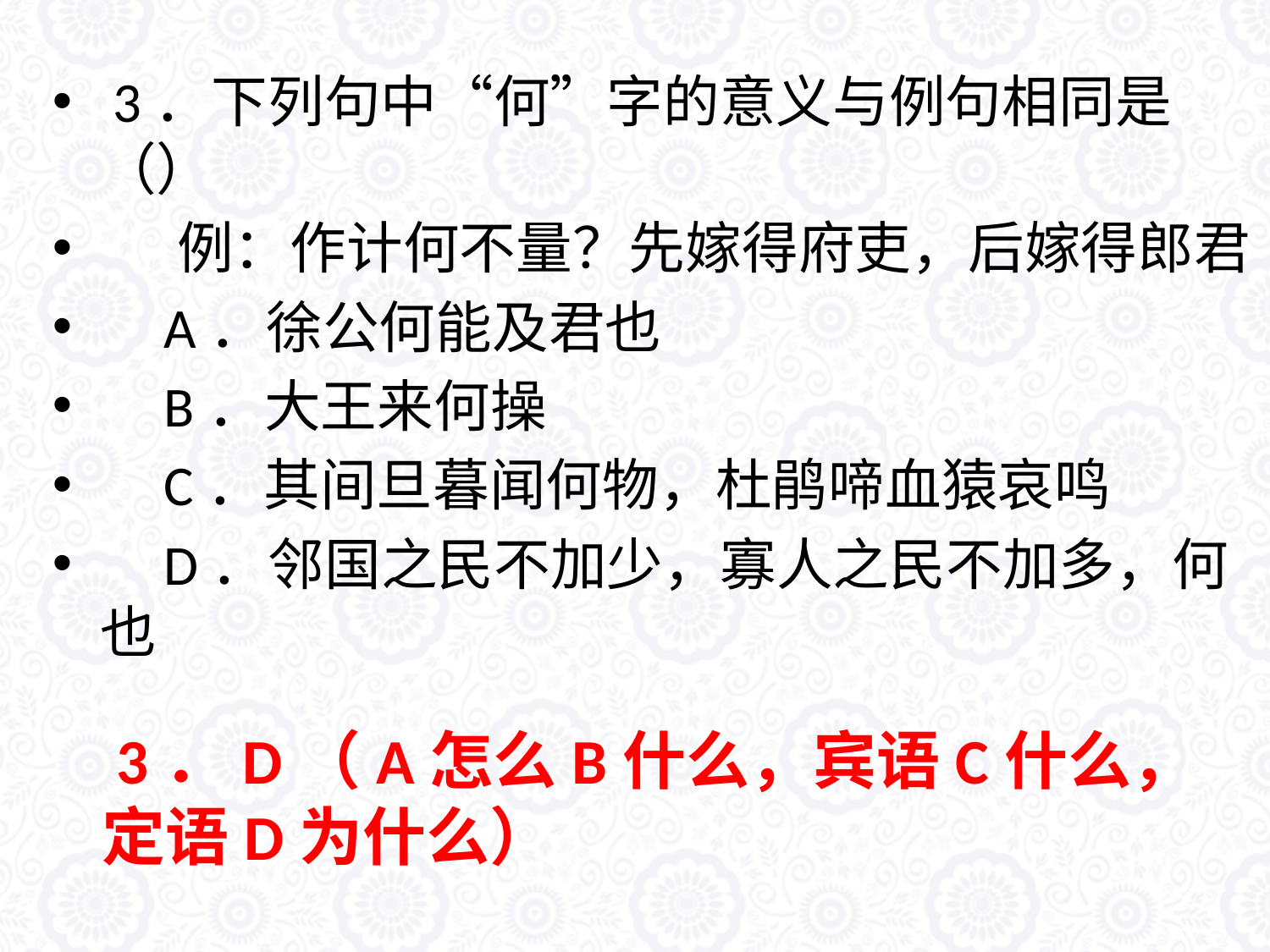

3．下列句中“何”字的意义与例句相同是（）
     例：作计何不量？先嫁得府吏，后嫁得郎君
     A．徐公何能及君也
     B．大王来何操
     C．其间旦暮闻何物，杜鹃啼血猿哀鸣
     D．邻国之民不加少，寡人之民不加多，何也

 3．D（A怎么B什么，宾语C什么，定语D为什么）